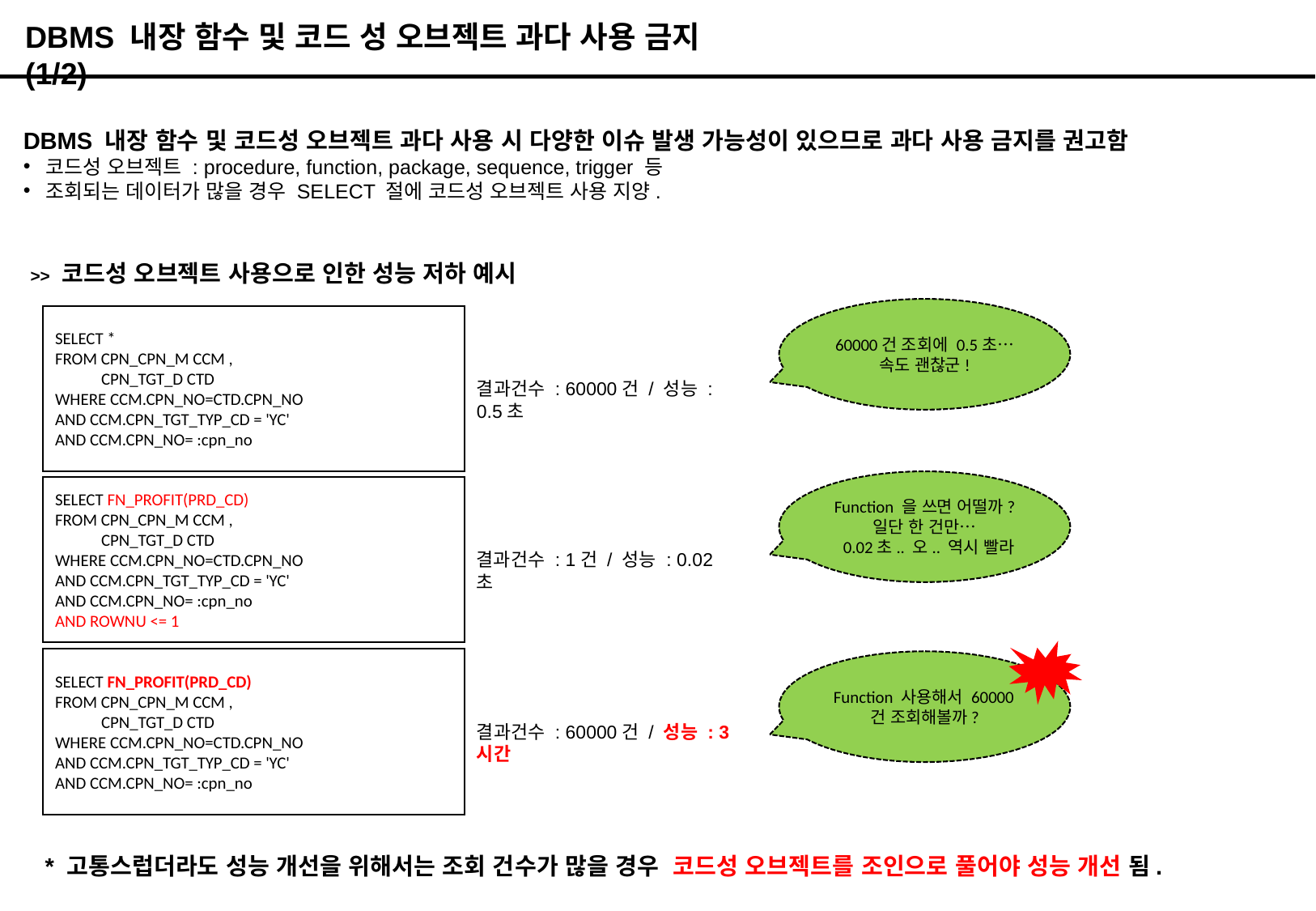

DBMS 내장 함수 및 코드 성 오브젝트 과다 사용 금지 (1/2)
DBMS 내장 함수 및 코드성 오브젝트 과다 사용 시 다양한 이슈 발생 가능성이 있으므로 과다 사용 금지를 권고함
코드성 오브젝트 : procedure, function, package, sequence, trigger 등
조회되는 데이터가 많을 경우 SELECT 절에 코드성 오브젝트 사용 지양.

>> 코드성 오브젝트 사용으로 인한 성능 저하 예시
60000건 조회에 0.5초… 속도 괜찮군!
SELECT *
FROM CPN_CPN_M CCM ,
            CPN_TGT_D CTD
WHERE CCM.CPN_NO=CTD.CPN_NO
AND CCM.CPN_TGT_TYP_CD = 'YC'
AND CCM.CPN_NO= :cpn_no
결과건수 : 60000건 / 성능 : 0.5초
Function 을 쓰면 어떨까? 일단 한 건만…
 0.02초.. 오.. 역시 빨라
SELECT FN_PROFIT(PRD_CD)
FROM CPN_CPN_M CCM ,
            CPN_TGT_D CTD
WHERE CCM.CPN_NO=CTD.CPN_NO
AND CCM.CPN_TGT_TYP_CD = 'YC'
AND CCM.CPN_NO= :cpn_no
AND ROWNU <= 1
결과건수 : 1건 / 성능 : 0.02초

SELECT FN_PROFIT(PRD_CD)
FROM CPN_CPN_M CCM ,
            CPN_TGT_D CTD
WHERE CCM.CPN_NO=CTD.CPN_NO
AND CCM.CPN_TGT_TYP_CD = 'YC'
AND CCM.CPN_NO= :cpn_no
Function 사용해서 60000건 조회해볼까?
결과건수 : 60000건 / 성능 : 3시간
* 고통스럽더라도 성능 개선을 위해서는 조회 건수가 많을 경우  코드성 오브젝트를 조인으로 풀어야 성능 개선 됨.